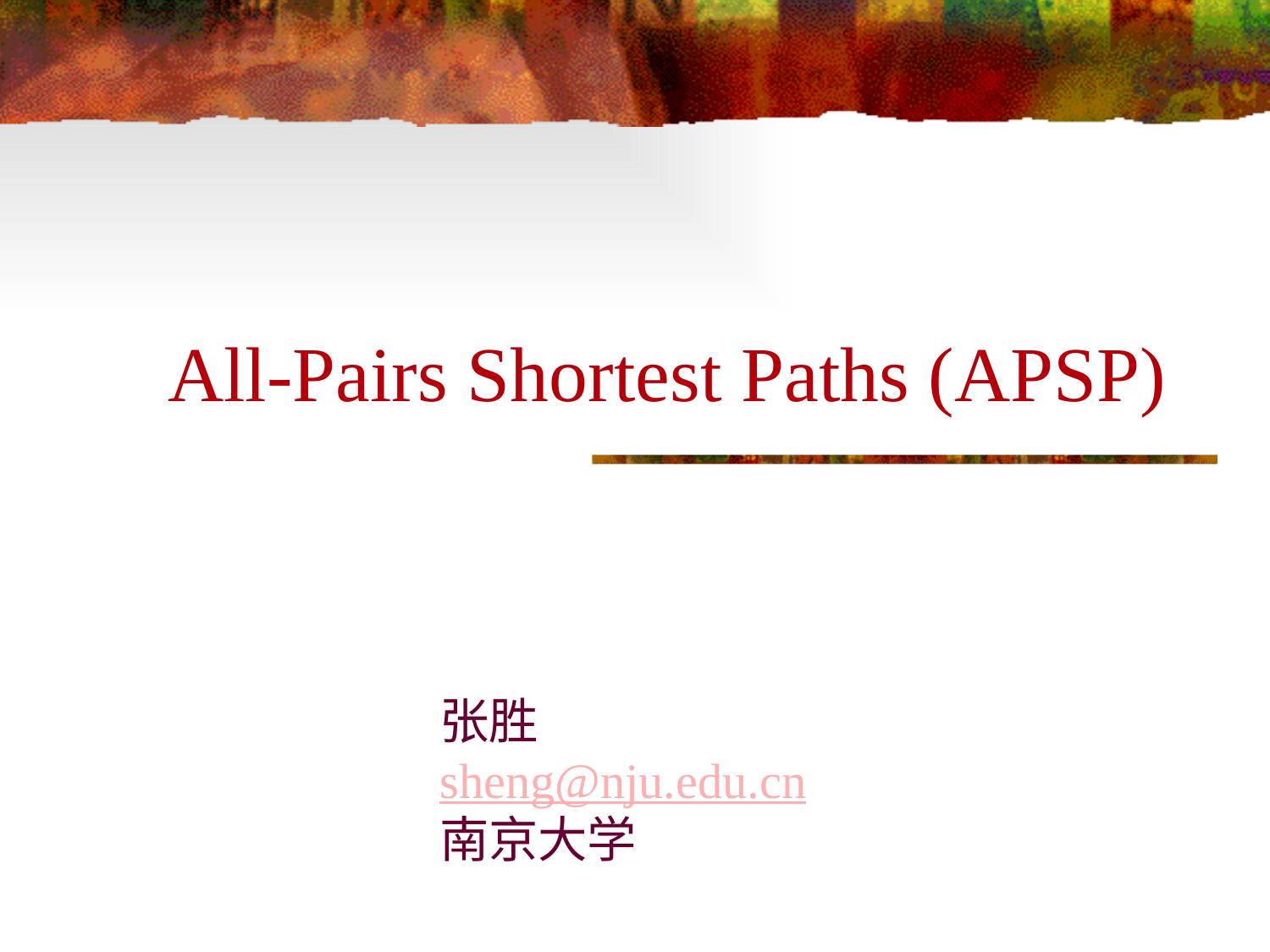

# All-Pairs Shortest Paths (APSP)
张胜
sheng@nju.edu.cn
南京大学